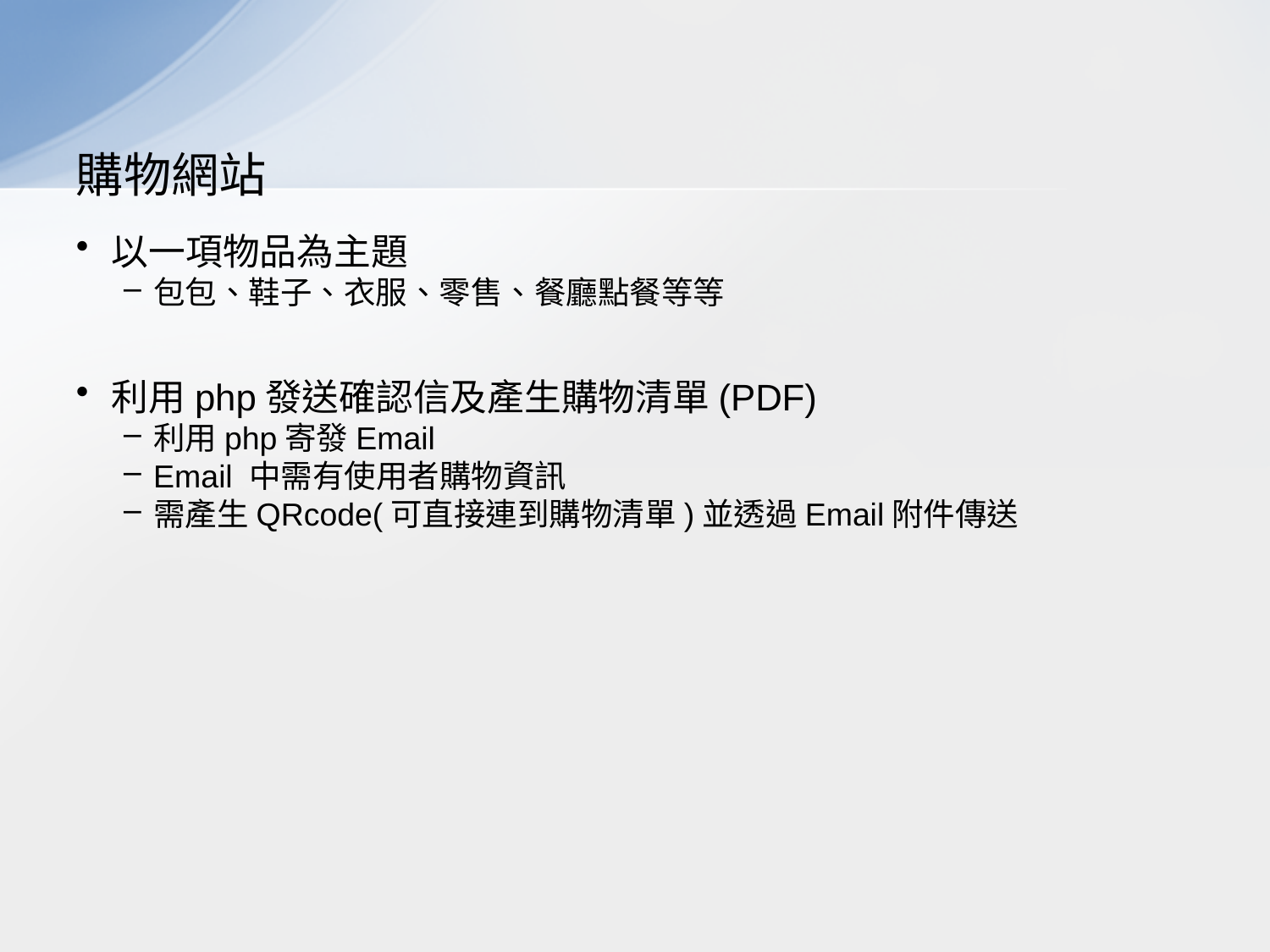

# 購物網站
以一項物品為主題
包包、鞋子、衣服、零售、餐廳點餐等等

利用php發送確認信及產生購物清單(PDF)
利用php寄發Email
Email 中需有使用者購物資訊
需產生QRcode(可直接連到購物清單)並透過Email附件傳送